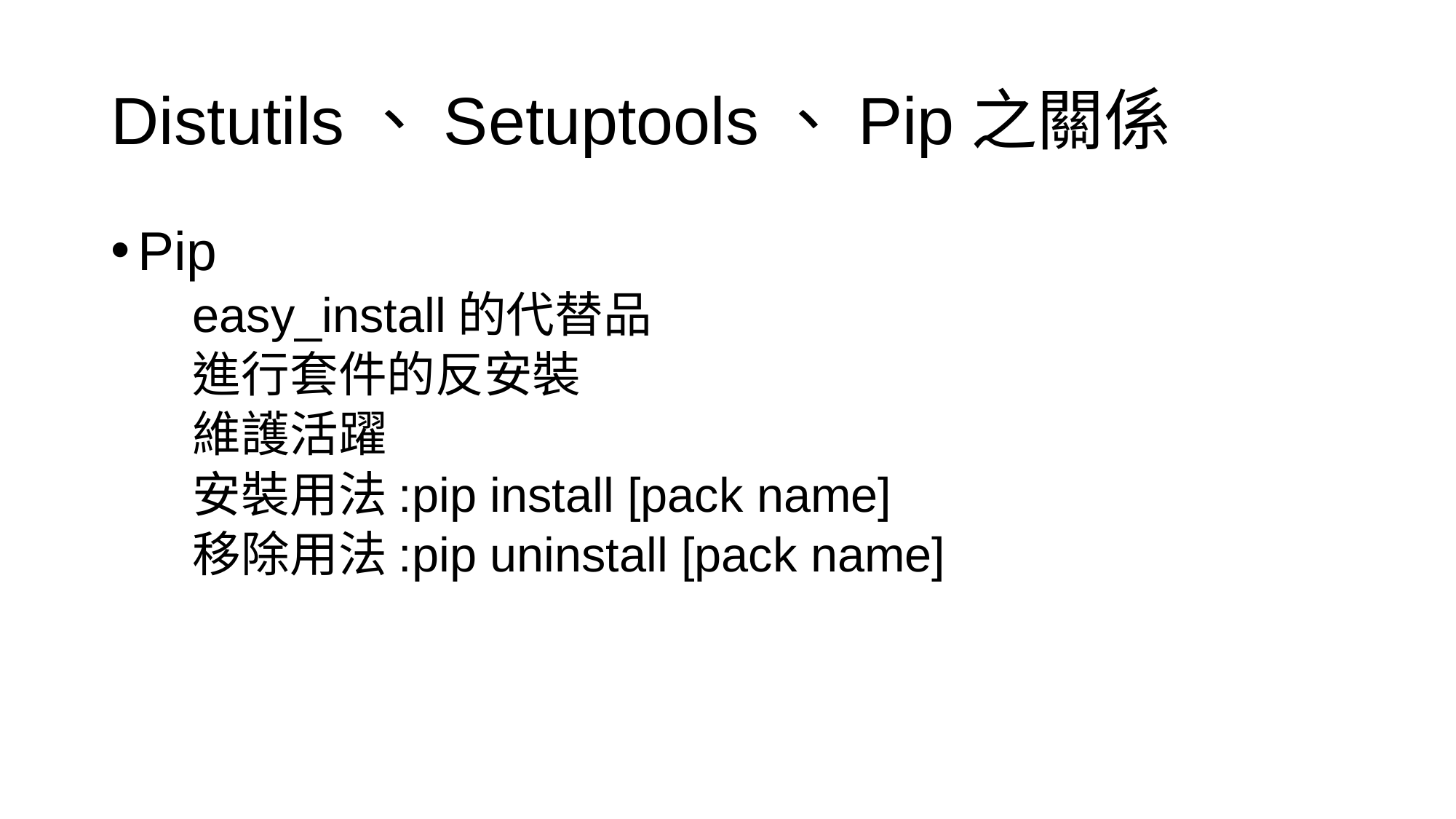

# Distutils、Setuptools、Pip之關係
Pip
easy_install的代替品
進行套件的反安裝
維護活躍
安裝用法:pip install [pack name]
移除用法:pip uninstall [pack name]